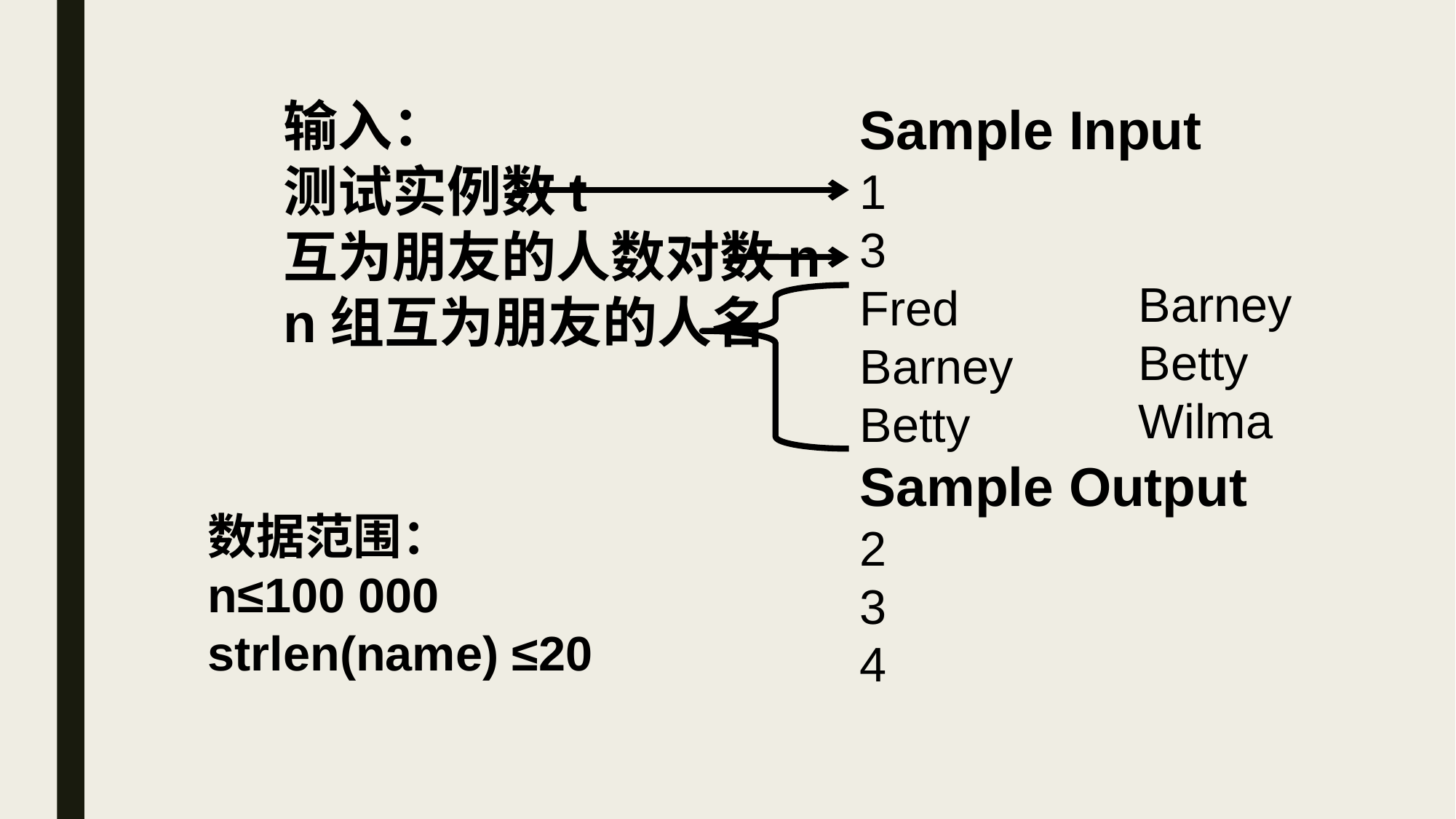

输入：
			测试实例数t
			互为朋友的人数对数n
			n组互为朋友的人名

Sample Input
1
3
Fred
Barney
Betty
Sample Output
2
3
4
Barney
Betty
Wilma

数据范围：
n≤100 000
strlen(name) ≤20